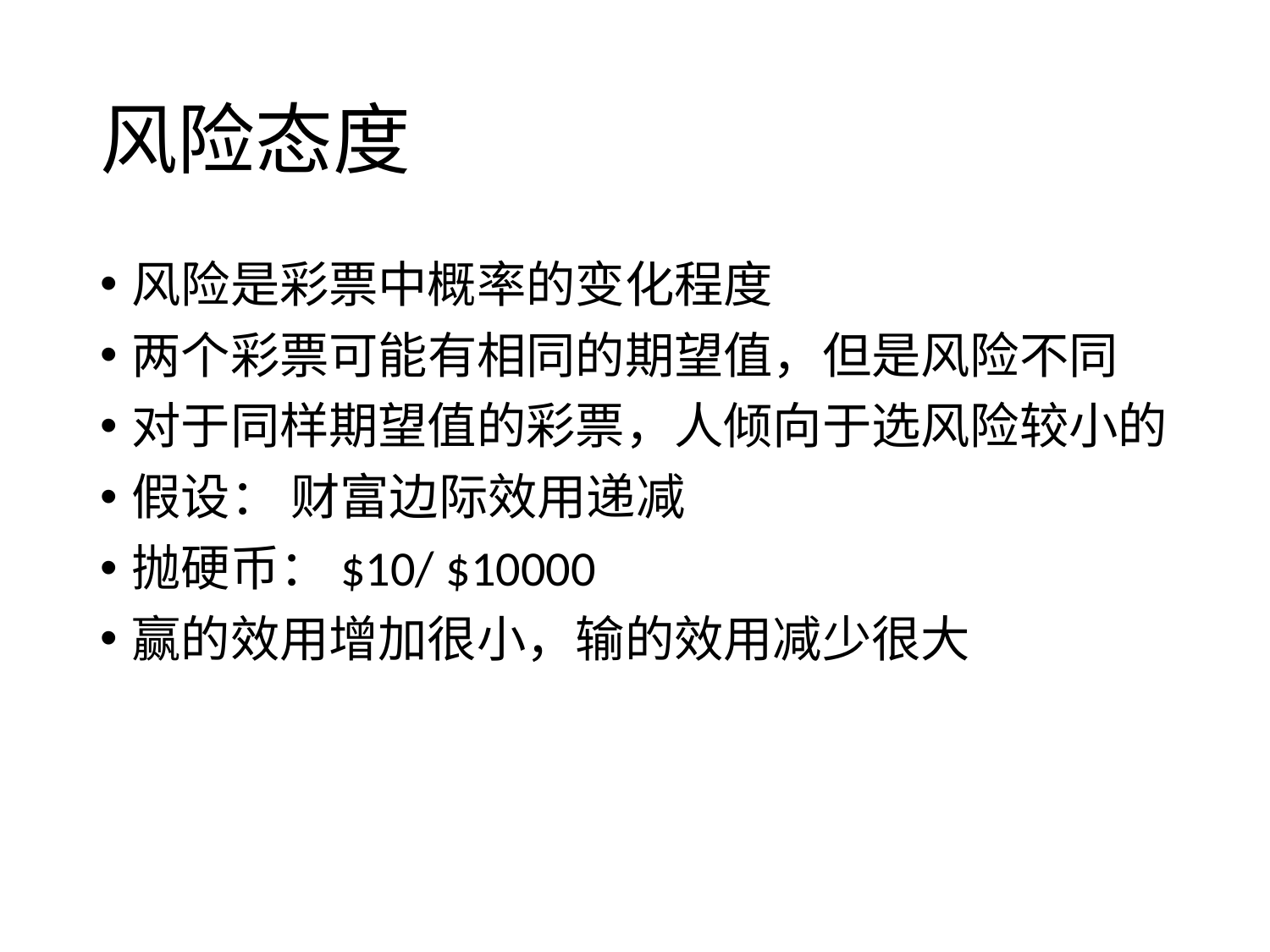

# 风险态度
风险是彩票中概率的变化程度
两个彩票可能有相同的期望值，但是风险不同
对于同样期望值的彩票，人倾向于选风险较小的
假设： 财富边际效用递减
抛硬币：$10/ $10000
赢的效用增加很小，输的效用减少很大